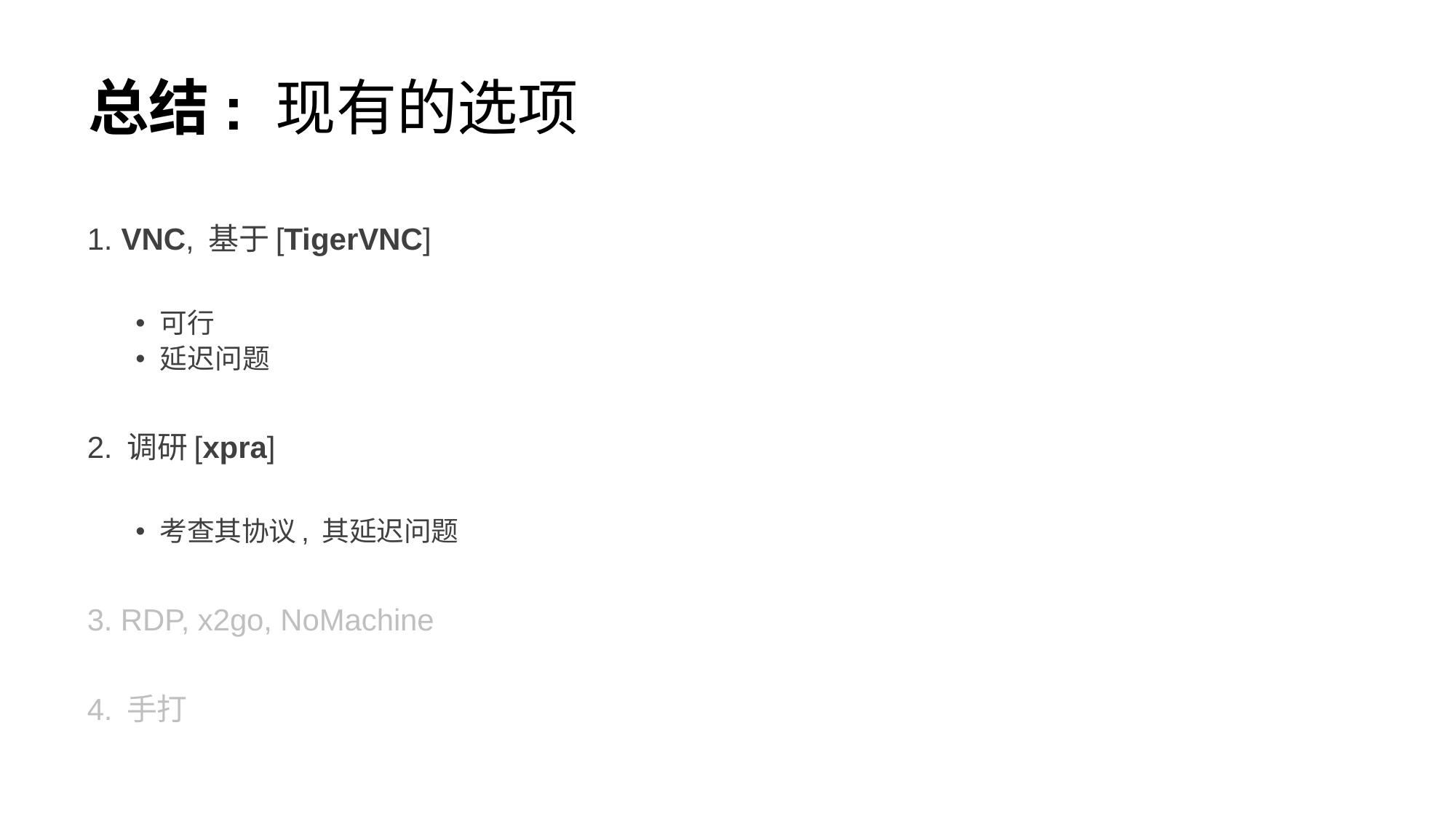

# 总结: 现有的选项
1. VNC, 基于[TigerVNC]

可行
延迟问题

2. 调研[xpra]

考查其协议, 其延迟问题

3. RDP, x2go, NoMachine

4. 手打